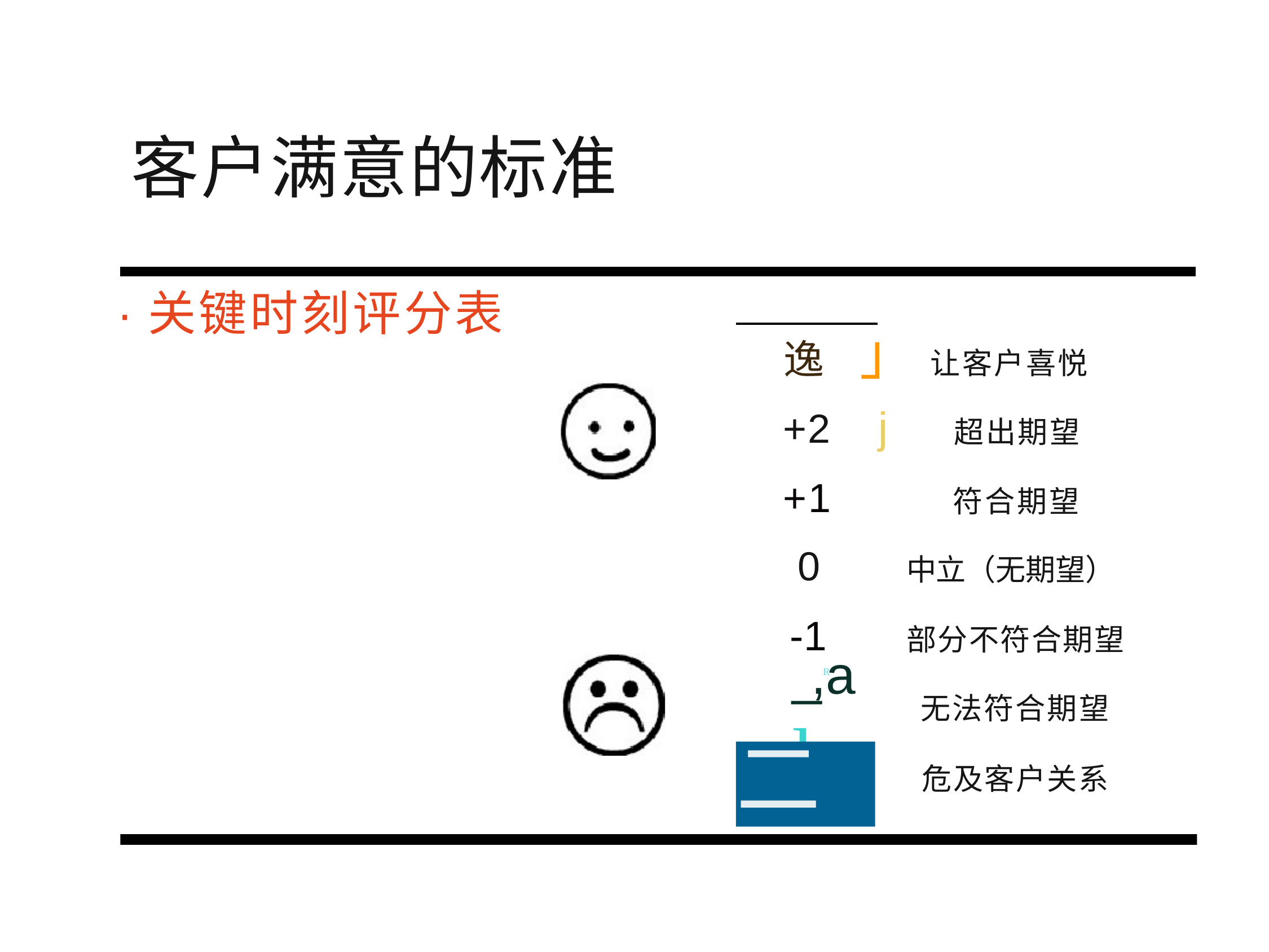

客户满意的标准

·关键时刻评分表
逸	」 让客户喜悦
+2	j	超出期望
+1
0

符合期望
中立（无期望）
-1
部分不符合期望
_,a	l

R
无法符合期望
二
危及客户关系